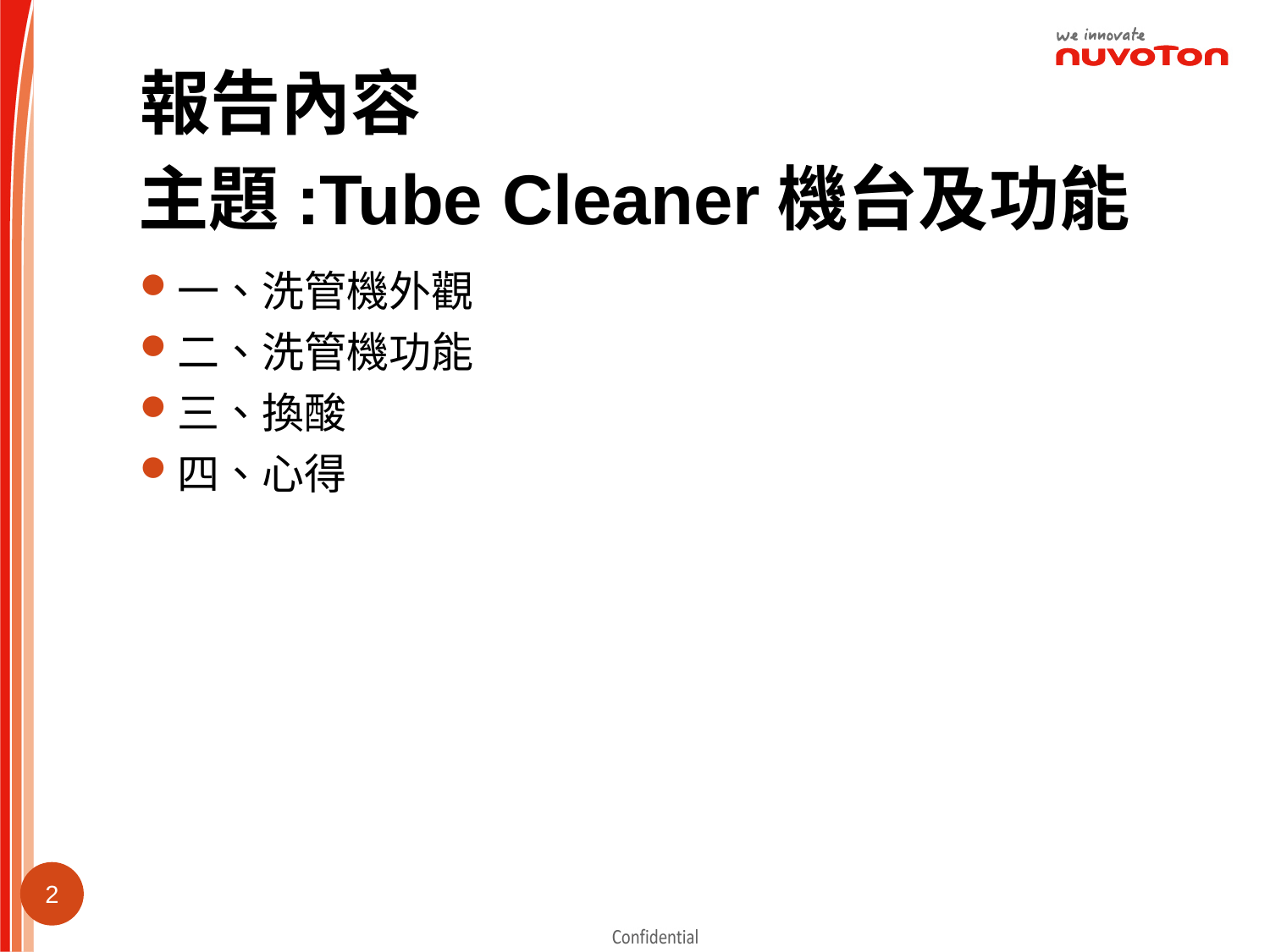

# 報告內容
主題:Tube Cleaner機台及功能
一、洗管機外觀
二、洗管機功能
三、換酸
四、心得

2